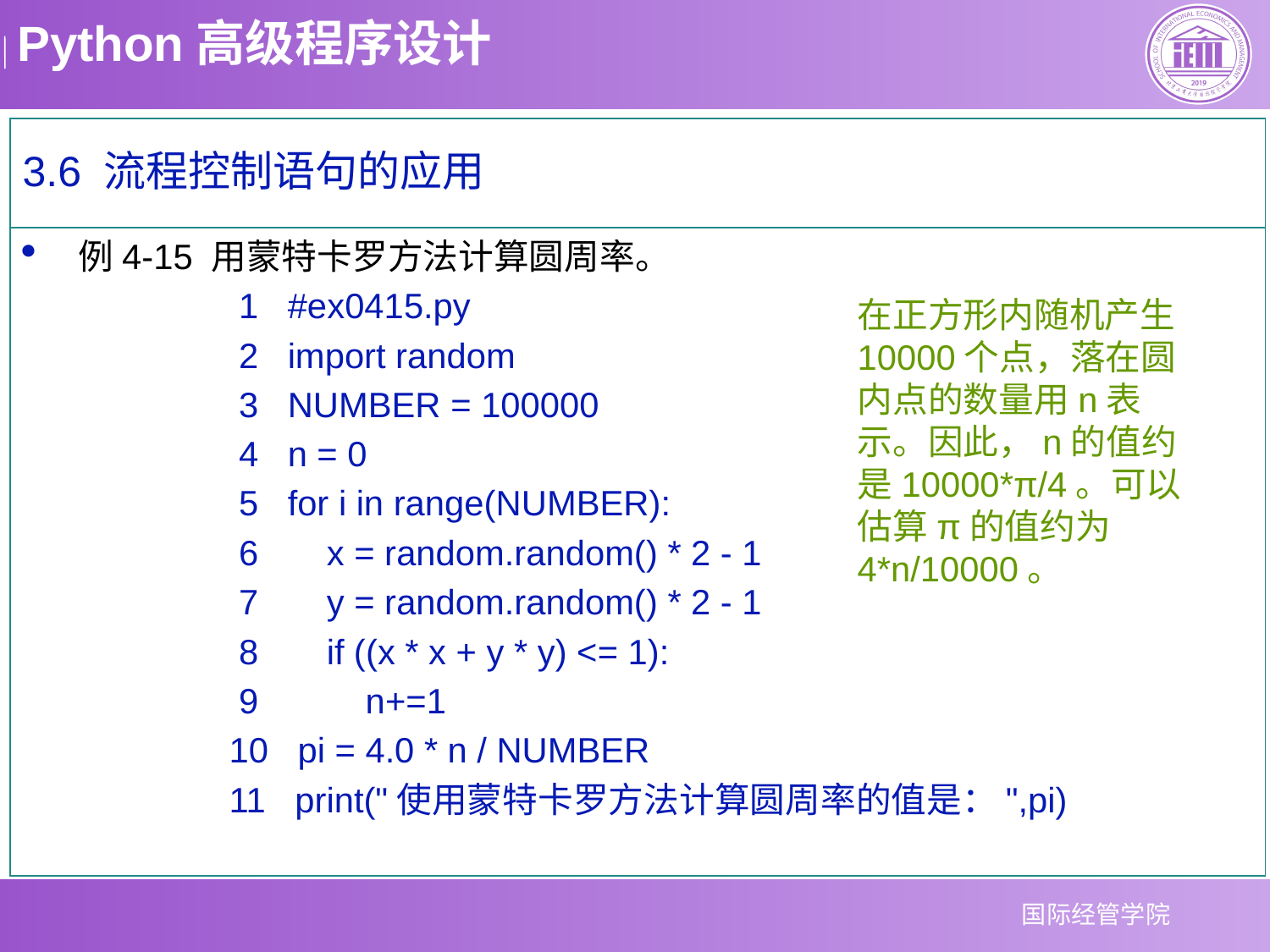

3.6 流程控制语句的应用
例4-15 用蒙特卡罗方法计算圆周率。
 1   #ex0415.py
 2   import random
 3   NUMBER = 100000
 4   n = 0
 5   for i in range(NUMBER):
 6       x = random.random() * 2 - 1
 7       y = random.random() * 2 - 1
 8       if ((x * x + y * y) <= 1):
 9           n+=1
10   pi = 4.0 * n / NUMBER
11   print("使用蒙特卡罗方法计算圆周率的值是：",pi)

在正方形内随机产生10000个点，落在圆内点的数量用n表示。因此，n的值约是10000*π/4。可以估算π的值约为4*n/10000。